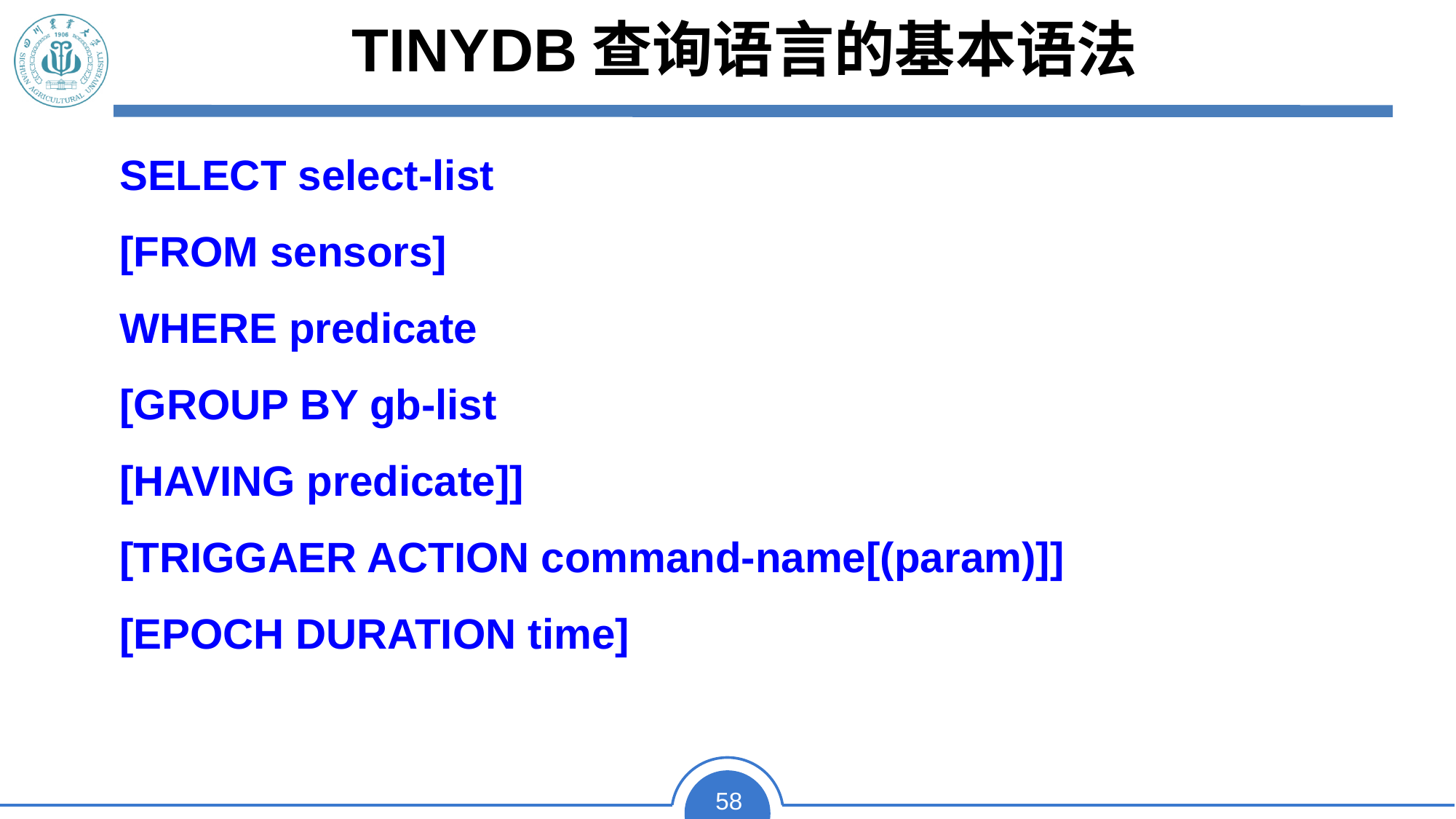

# TinyDB查询语言的基本语法
SELECT select-list
[FROM sensors]
WHERE predicate
[GROUP BY gb-list
[HAVING predicate]]
[TRIGGAER ACTION command-name[(param)]]
[EPOCH DURATION time]